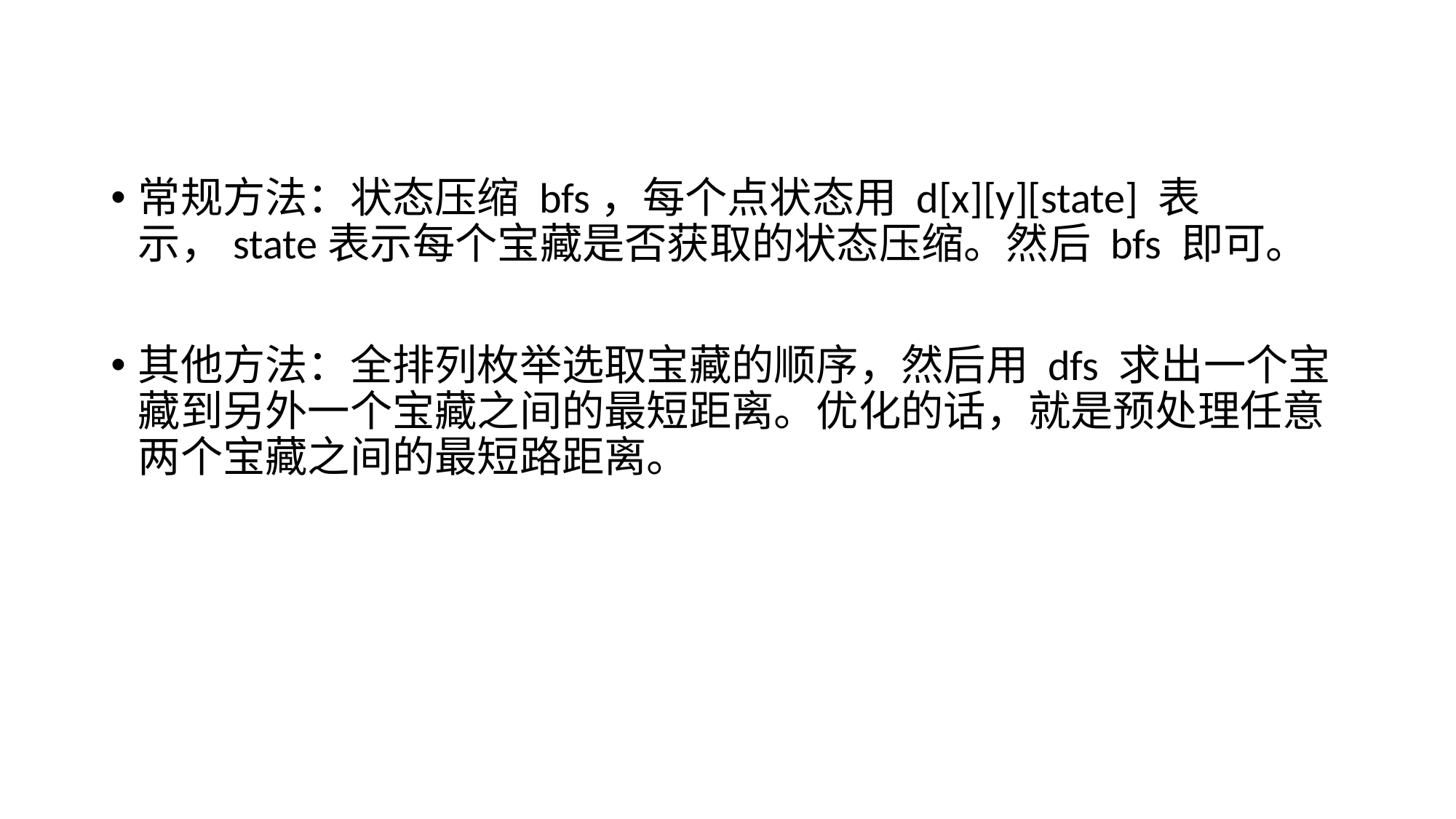

# 常规方法：状态压缩 bfs，每个点状态用 d[x][y][state] 表示，state表示每个宝藏是否获取的状态压缩。然后 bfs 即可。

其他方法：全排列枚举选取宝藏的顺序，然后用 dfs 求出一个宝藏到另外一个宝藏之间的最短距离。优化的话，就是预处理任意两个宝藏之间的最短路距离。